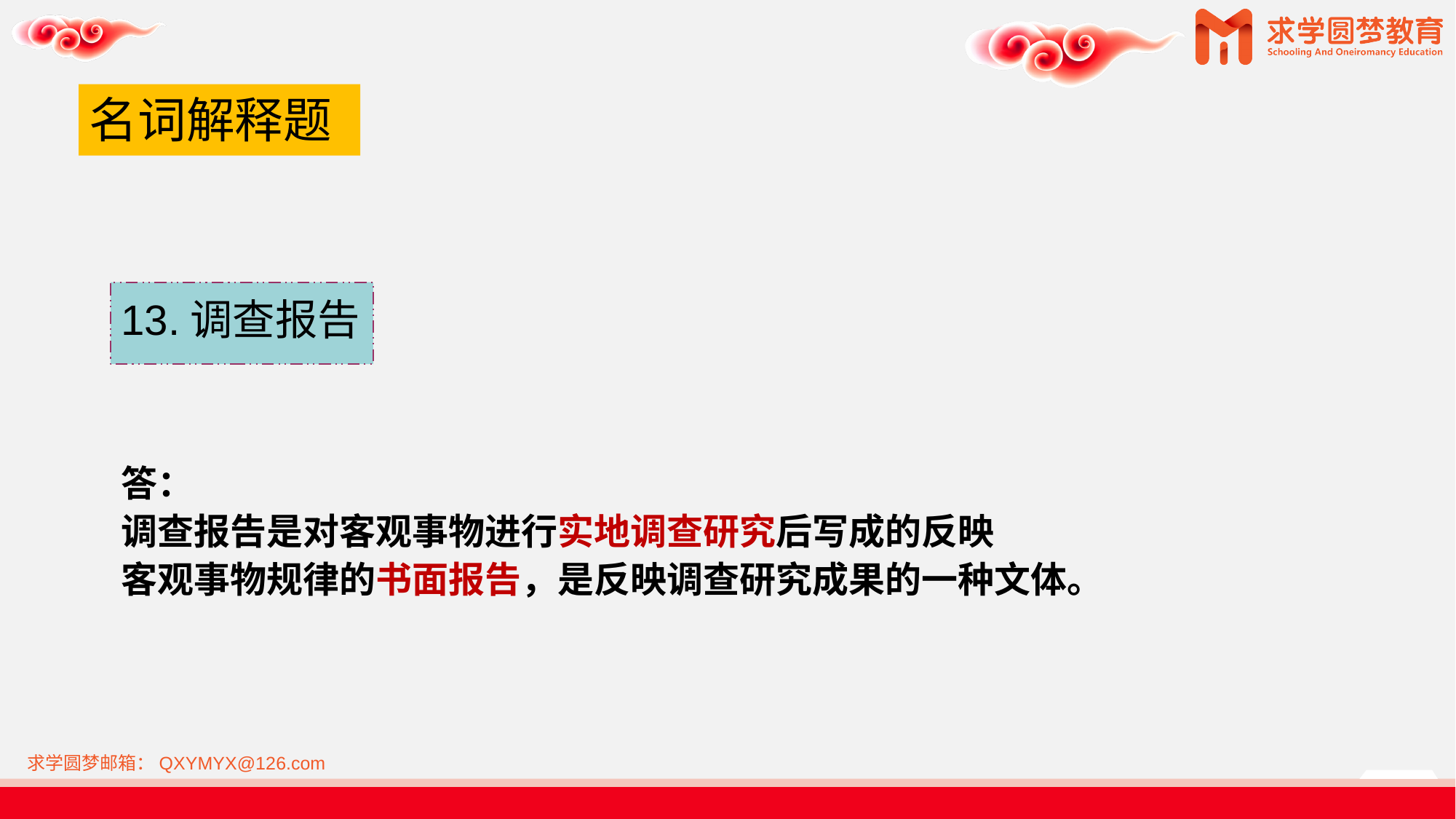

# 名词解释题
13.调查报告
答：
调查报告是对客观事物进行实地调查研究后写成的反映
客观事物规律的书面报告，是反映调查研究成果的一种文体。